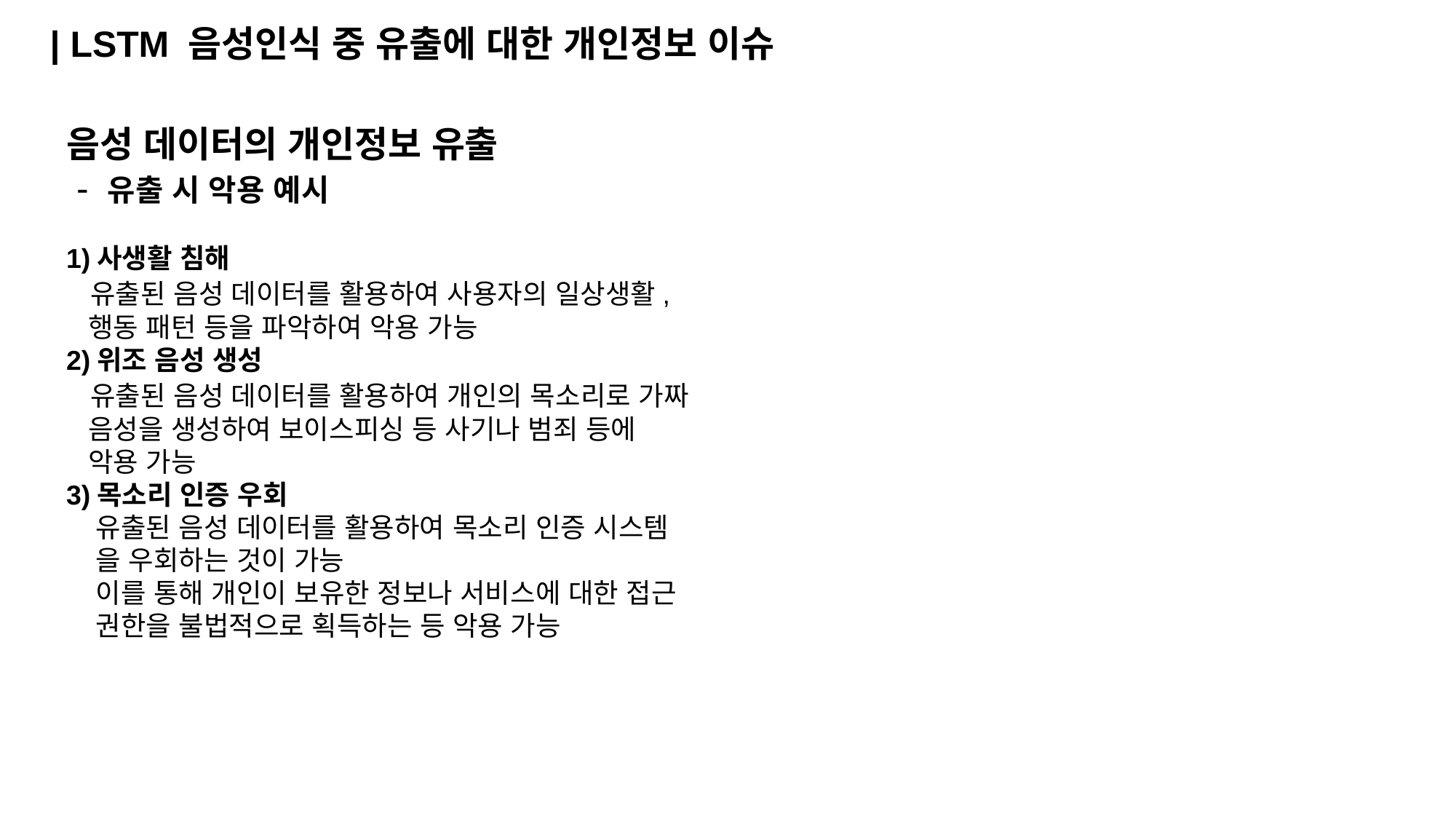

| LSTM 음성인식 중 유출에 대한 개인정보 이슈
음성 데이터의 개인정보 유출
 - 유출 시 악용 예시

1)사생활 침해
  유출된 음성 데이터를 활용하여 사용자의 일상생활,
  행동 패턴 등을 파악하여 악용 가능
2)위조 음성 생성
  유출된 음성 데이터를 활용하여 개인의 목소리로 가짜
  음성을 생성하여 보이스피싱 등 사기나 범죄 등에
  악용 가능
3)목소리 인증 우회
   유출된 음성 데이터를 활용하여 목소리 인증 시스템
   을 우회하는 것이 가능
   이를 통해 개인이 보유한 정보나 서비스에 대한 접근
   권한을 불법적으로 획득하는 등 악용 가능